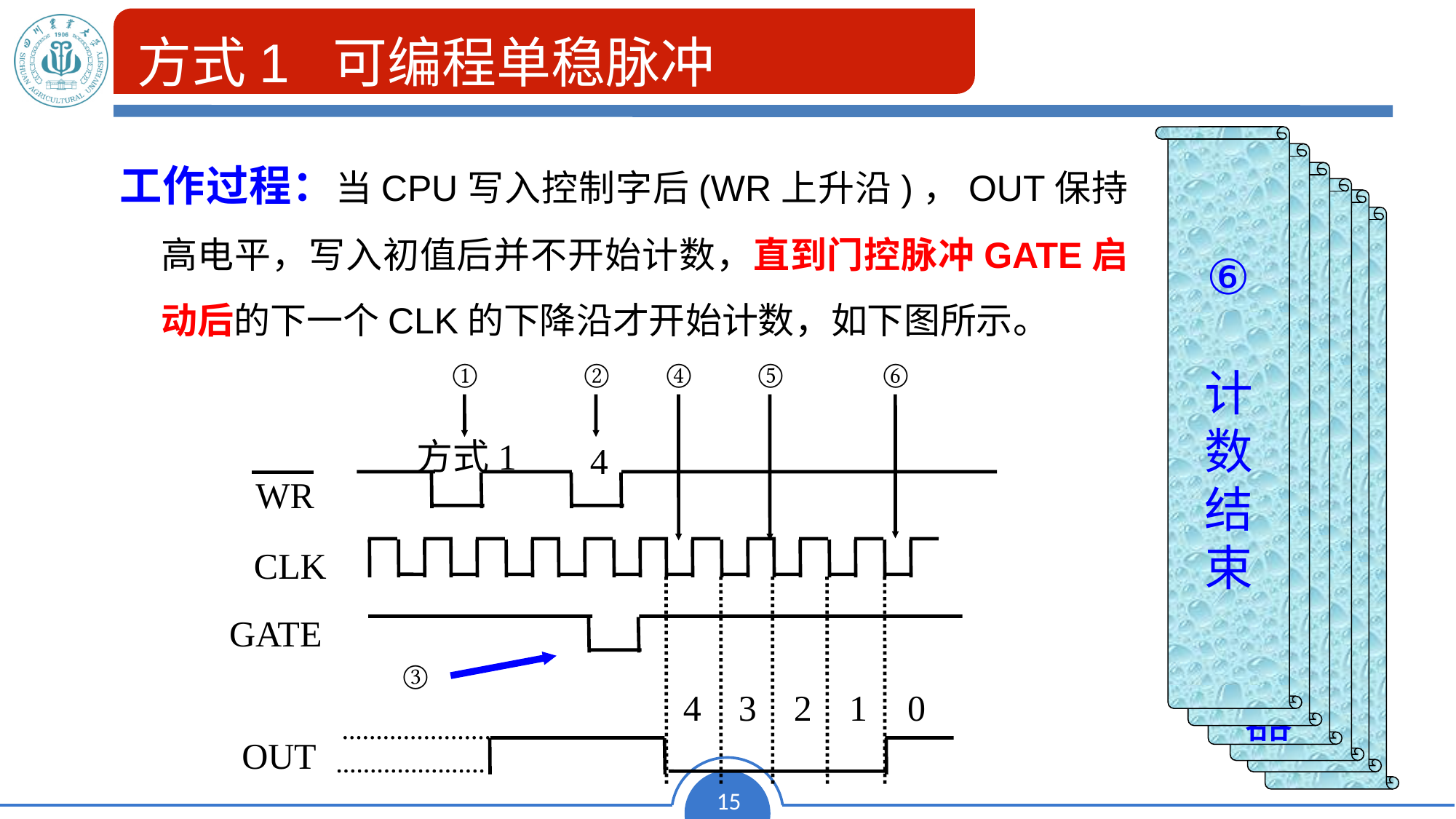

# 方式1  可编程单稳脉冲
⑥

计
数
结
束
工作过程：当CPU写入控制字后(WR上升沿)，OUT保持高电平，写入初值后并不开始计数，直到门控脉冲GATE启动后的下一个CLK的下降沿才开始计数，如下图所示。
⑤

计
数
过
程
④

计
数
值
送
入
计
数
器
③

硬
件
启
动
②

设
定
计
数
初
值
①

设
定
工
作
方
式
①

②

④

⑤

⑥

方式1
4

WR

CLK

GATE

4
3
2
1
0
OUT

③